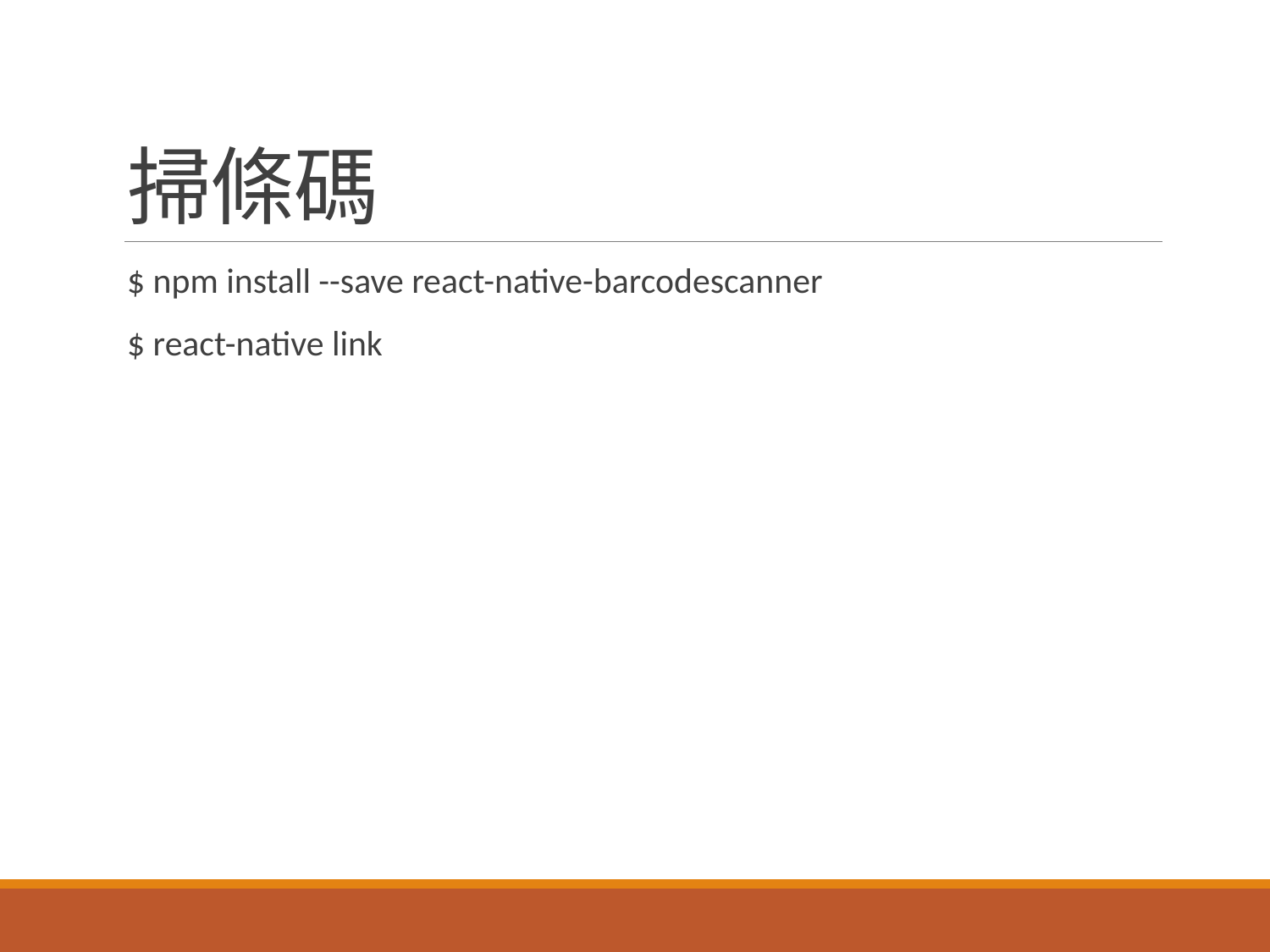

# 掃條碼
$ npm install --save react-native-barcodescanner
$ react-native link